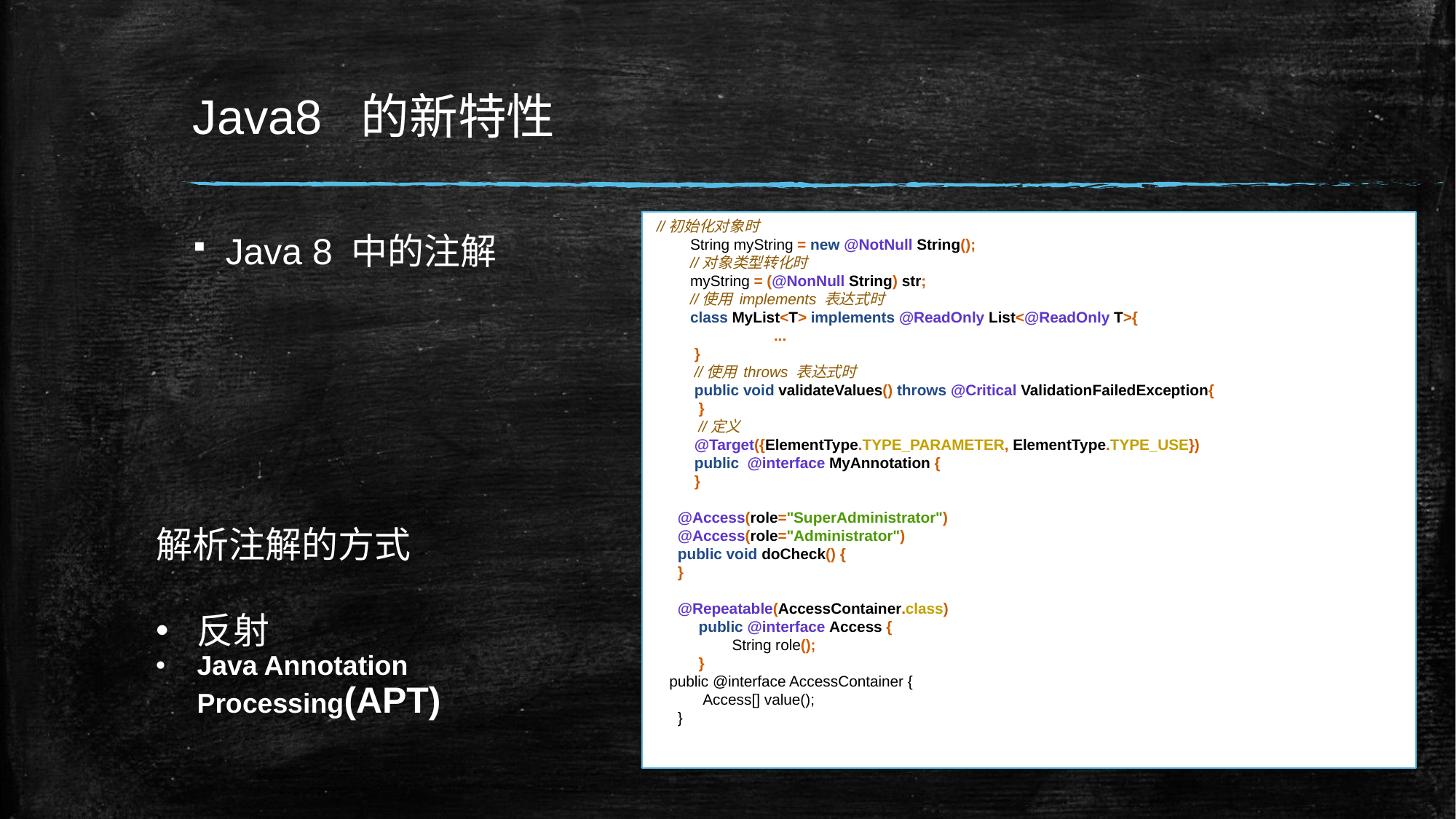

# Java8  的新特性
 //初始化对象时
         String myString = new @NotNull String();
         //对象类型转化时
         myString = (@NonNull String) str;
         //使用 implements 表达式时
         class MyList<T> implements @ReadOnly List<@ReadOnly T>{
                             ...
          }
          //使用 throws 表达式时
          public void validateValues() throws @Critical ValidationFailedException{
           }
           //定义
          @Target({ElementType.TYPE_PARAMETER, ElementType.TYPE_USE})
          public  @interface MyAnnotation {
          }

      @Access(role="SuperAdministrator")
      @Access(role="Administrator")
      public void doCheck() {
      }

      @Repeatable(AccessContainer.class)
           public @interface Access {
                   String role();
           }
    public @interface AccessContainer {
            Access[] value();
      }

Java 8 中的注解
解析注解的方式
反射
Java Annotation Processing(APT)